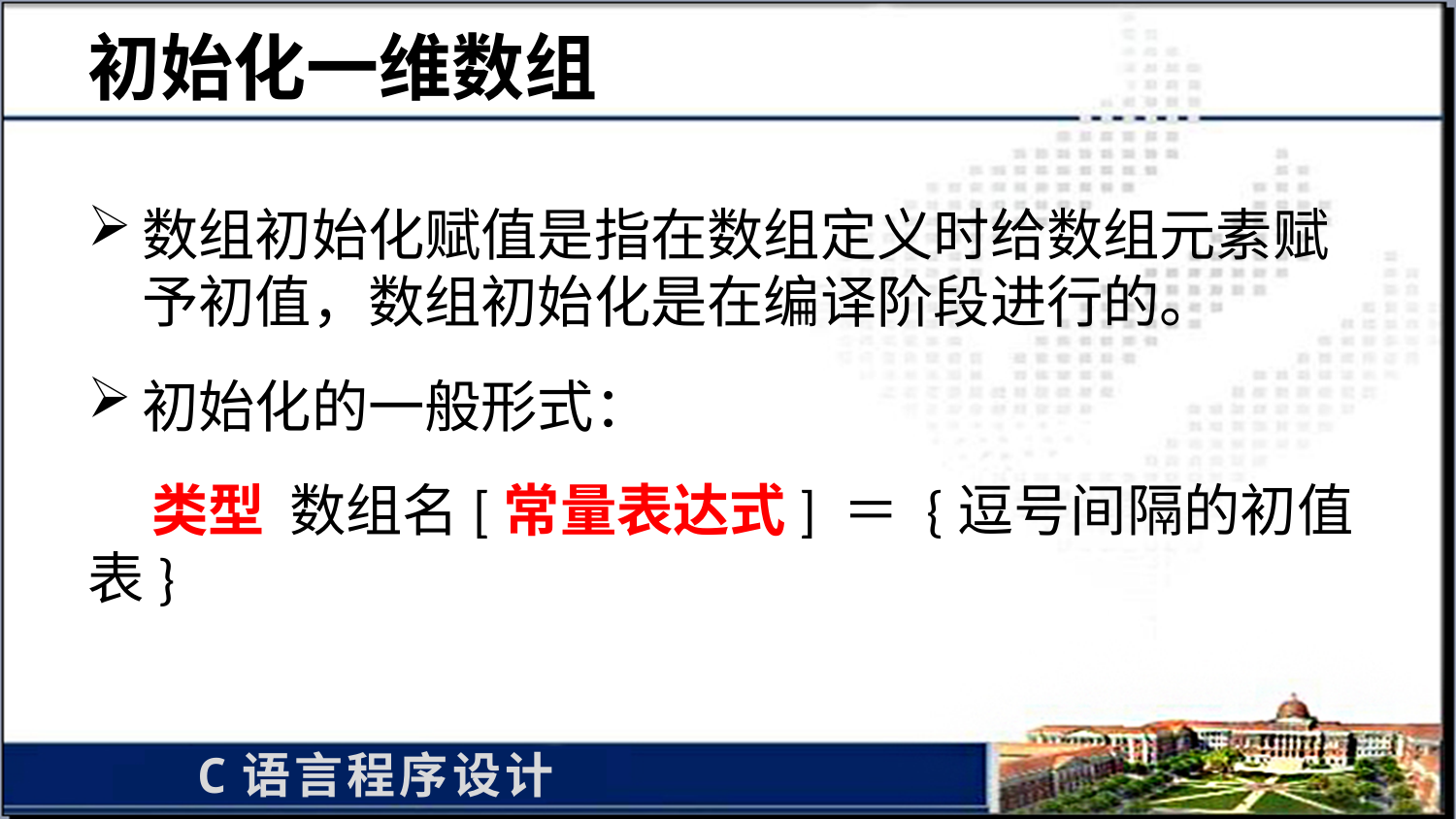

# 初始化一维数组
数组初始化赋值是指在数组定义时给数组元素赋予初值，数组初始化是在编译阶段进行的。
初始化的一般形式：
    类型  数组名[常量表达式] ＝ {逗号间隔的初值表}